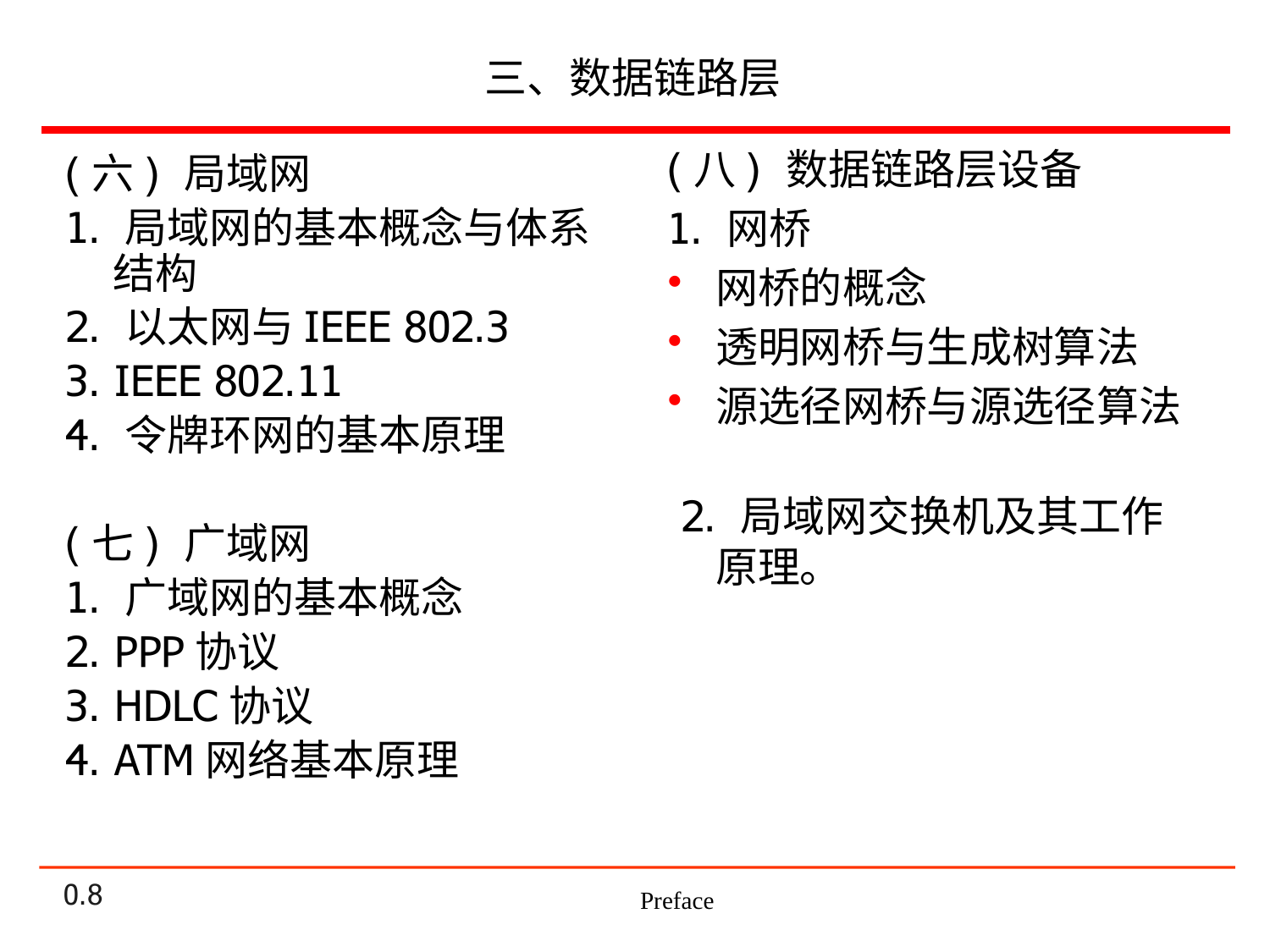

# 三、数据链路层
(八) 数据链路层设备
1. 网桥
网桥的概念
透明网桥与生成树算法
源选径网桥与源选径算法
 2. 局域网交换机及其工作原理。
(六) 局域网
1. 局域网的基本概念与体系结构
2. 以太网与IEEE 802.3
3. IEEE 802.11
4. 令牌环网的基本原理

(七) 广域网
1. 广域网的基本概念
2. PPP协议
3. HDLC协议
4. ATM网络基本原理
Preface